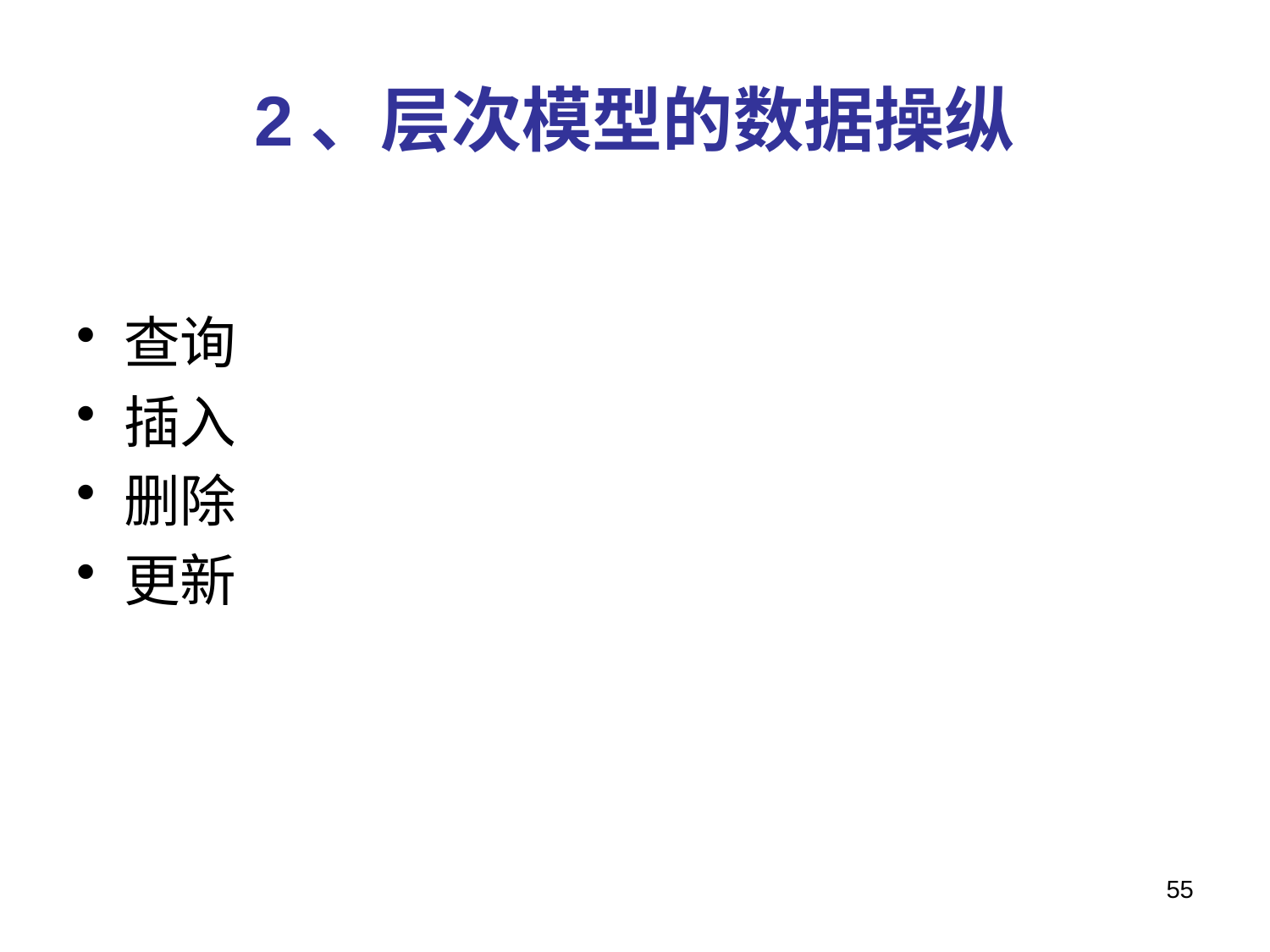

# 2、层次模型的数据操纵

查询
插入
删除
更新

55